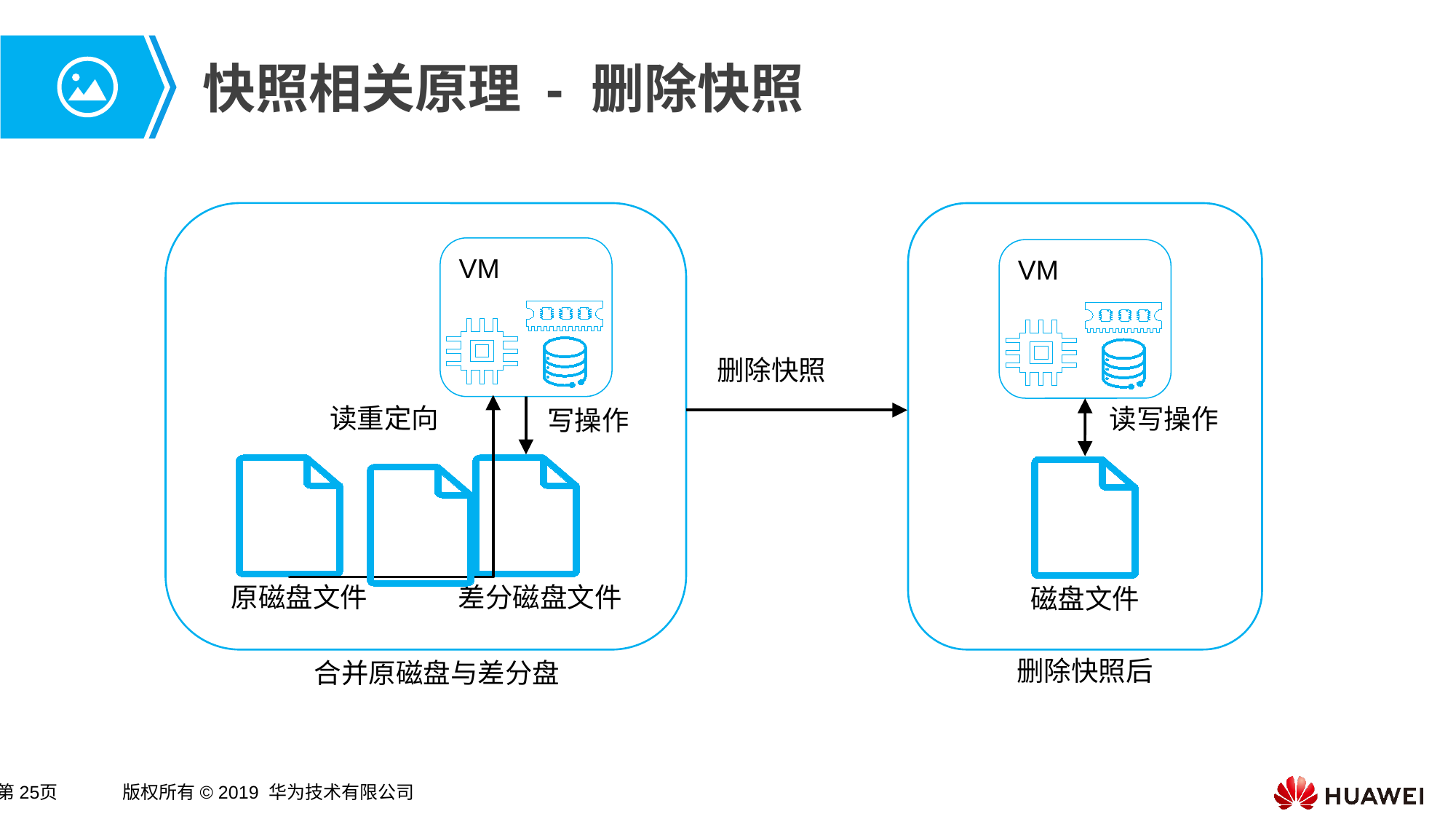

# 快照相关原理 - 删除快照

VM

磁盘文件
读写操作
删除快照后
VM

删除快照
读重定向
写操作

原磁盘文件

差分磁盘文件

合并原磁盘与差分盘